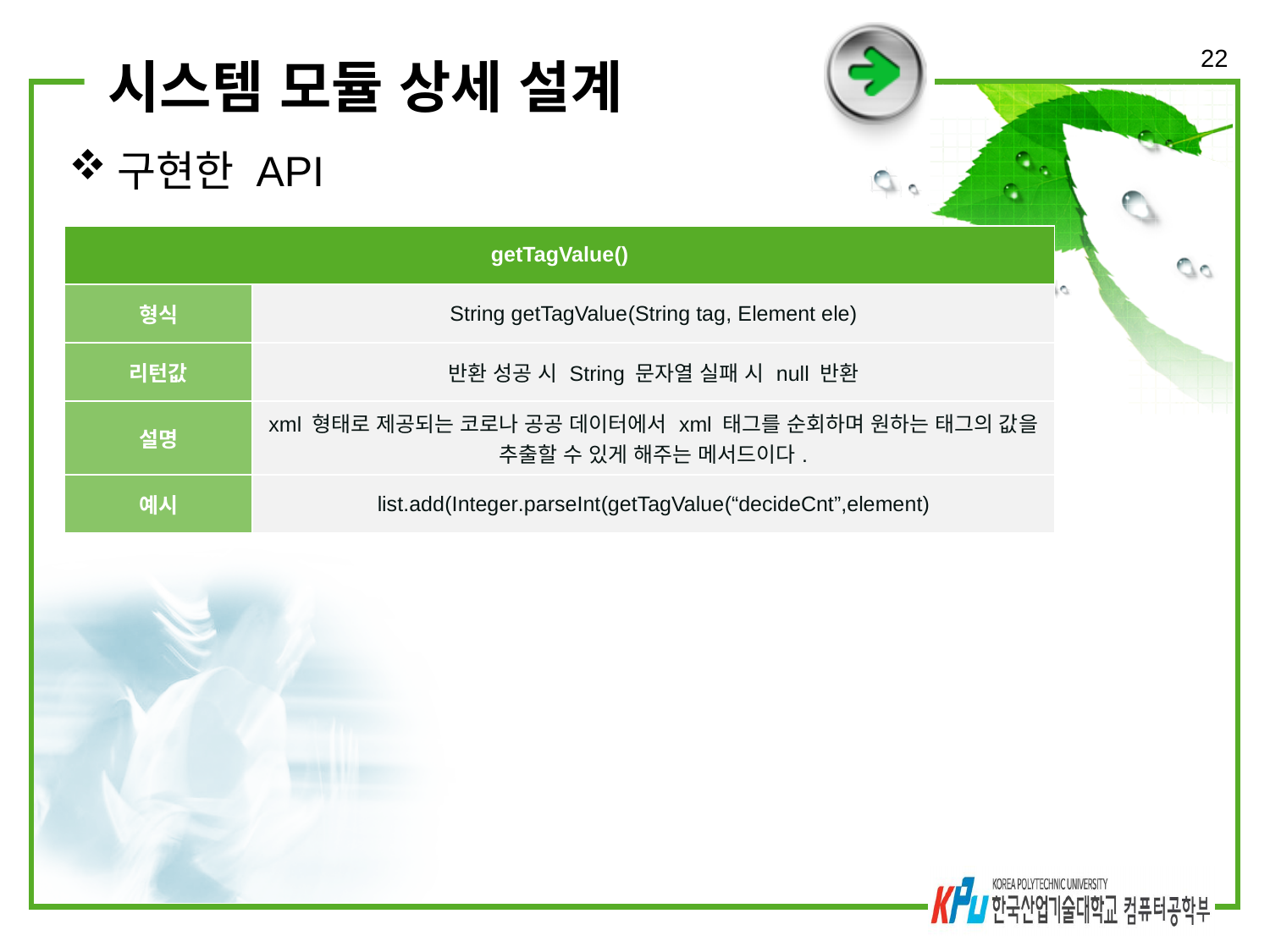

22
# 시스템 모듈 상세 설계
구현한 API
| getTagValue() | list.add(Integer.parseInt(getTagValue(“decideCnt”,element) |
| --- | --- |
| 형식 | String getTagValue(String tag, Element ele) |
| 리턴값 | 반환 성공 시 String 문자열 실패 시 null 반환 |
| 설명 | xml 형태로 제공되는 코로나 공공 데이터에서 xml 태그를 순회하며 원하는 태그의 값을 추출할 수 있게 해주는 메서드이다. |
| 예시 | list.add(Integer.parseInt(getTagValue(“decideCnt”,element) |